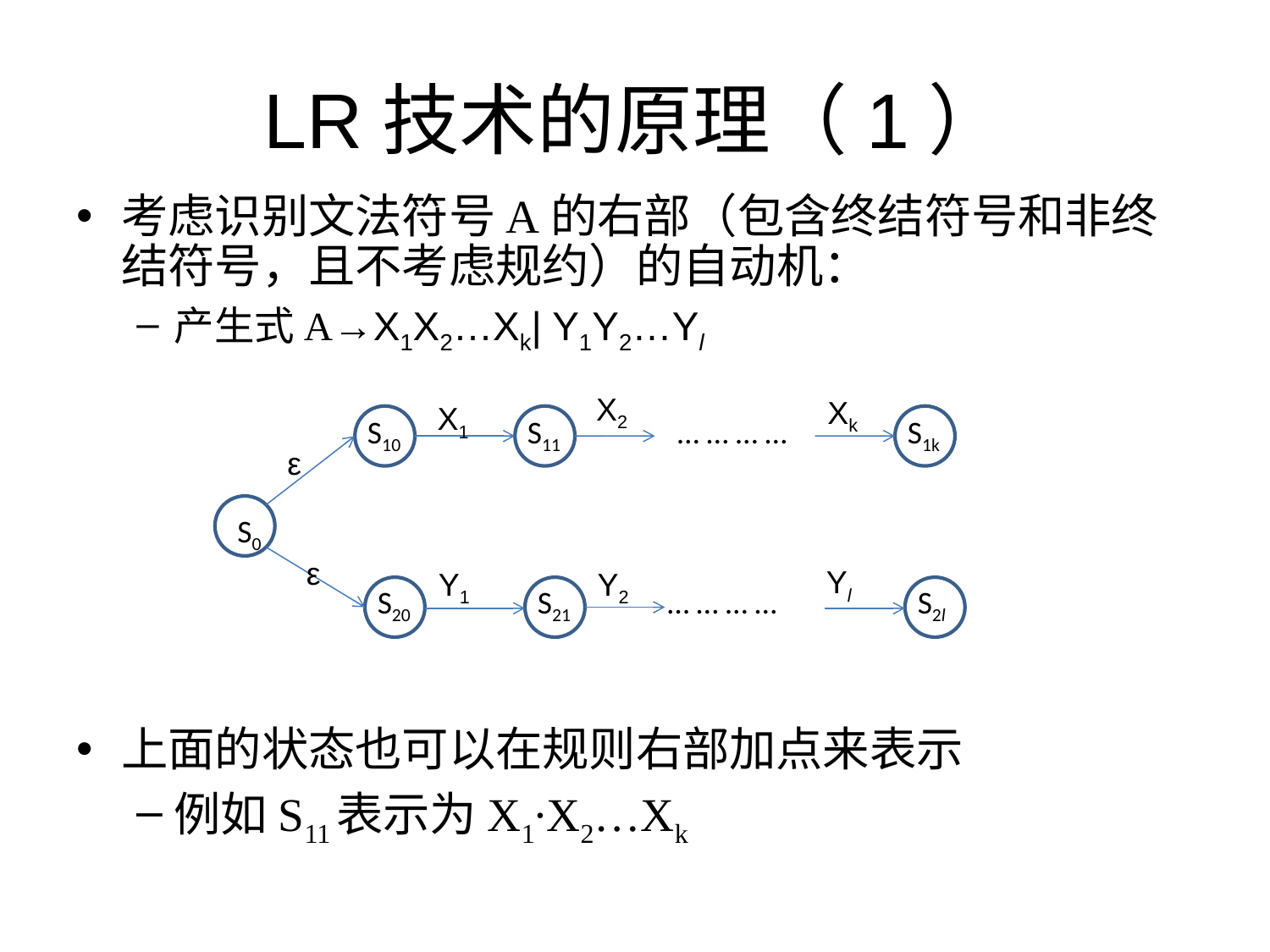

# LR技术的原理（1）
考虑识别文法符号A的右部（包含终结符号和非终结符号，且不考虑规约）的自动机：
产生式A→X1X2…Xk| Y1Y2…Yl

上面的状态也可以在规则右部加点来表示
例如S11表示为X1∙X2…Xk
X2
Xk
X1

S10

S11
… … … …

S1k
ε

S0
ε
Yl
Y1
Y2
S20
S21
S2l
… … … …